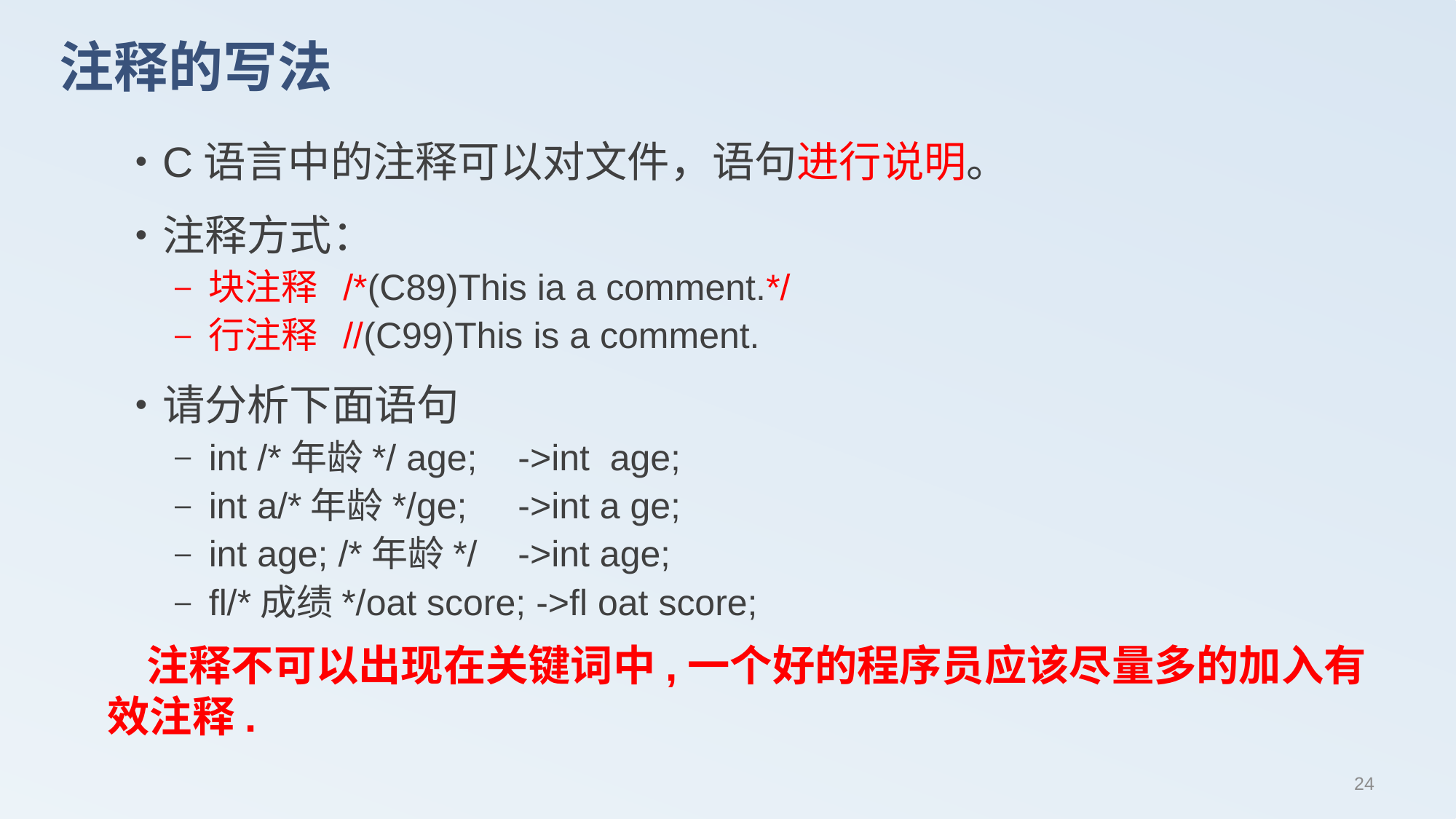

# 注释的写法
C语言中的注释可以对文件，语句进行说明。
注释方式：
块注释  /*(C89)This ia a comment.*/
行注释  //(C99)This is a comment.
请分析下面语句
int /*年龄*/ age;    ->int  age;
int a/*年龄*/ge;     ->int a ge;
int age; /*年龄*/    ->int age;
fl/*成绩*/oat score; ->fl oat score;

   注释不可以出现在关键词中,一个好的程序员应该尽量多的加入有效注释.